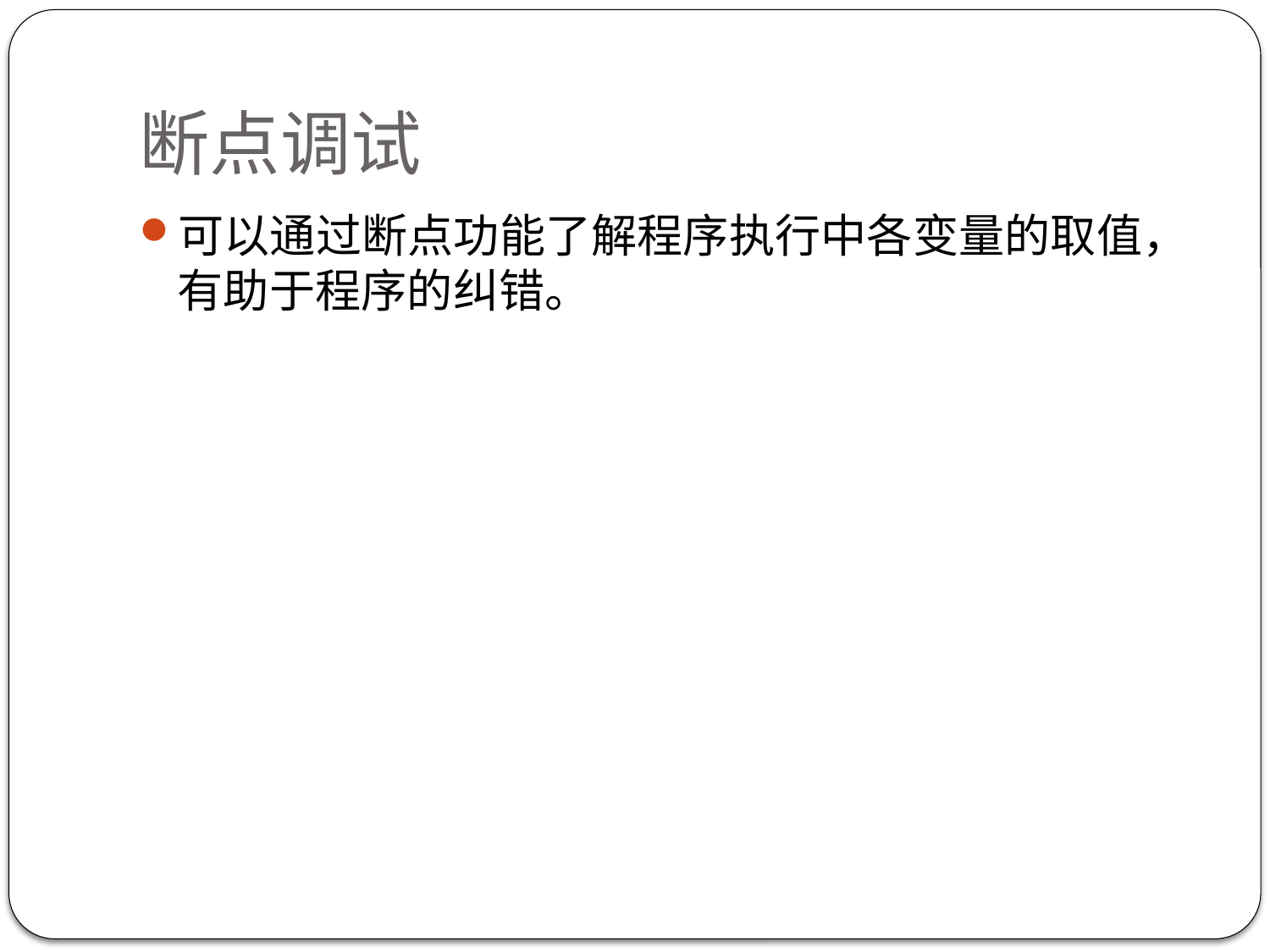

# 断点调试
可以通过断点功能了解程序执行中各变量的取值，有助于程序的纠错。